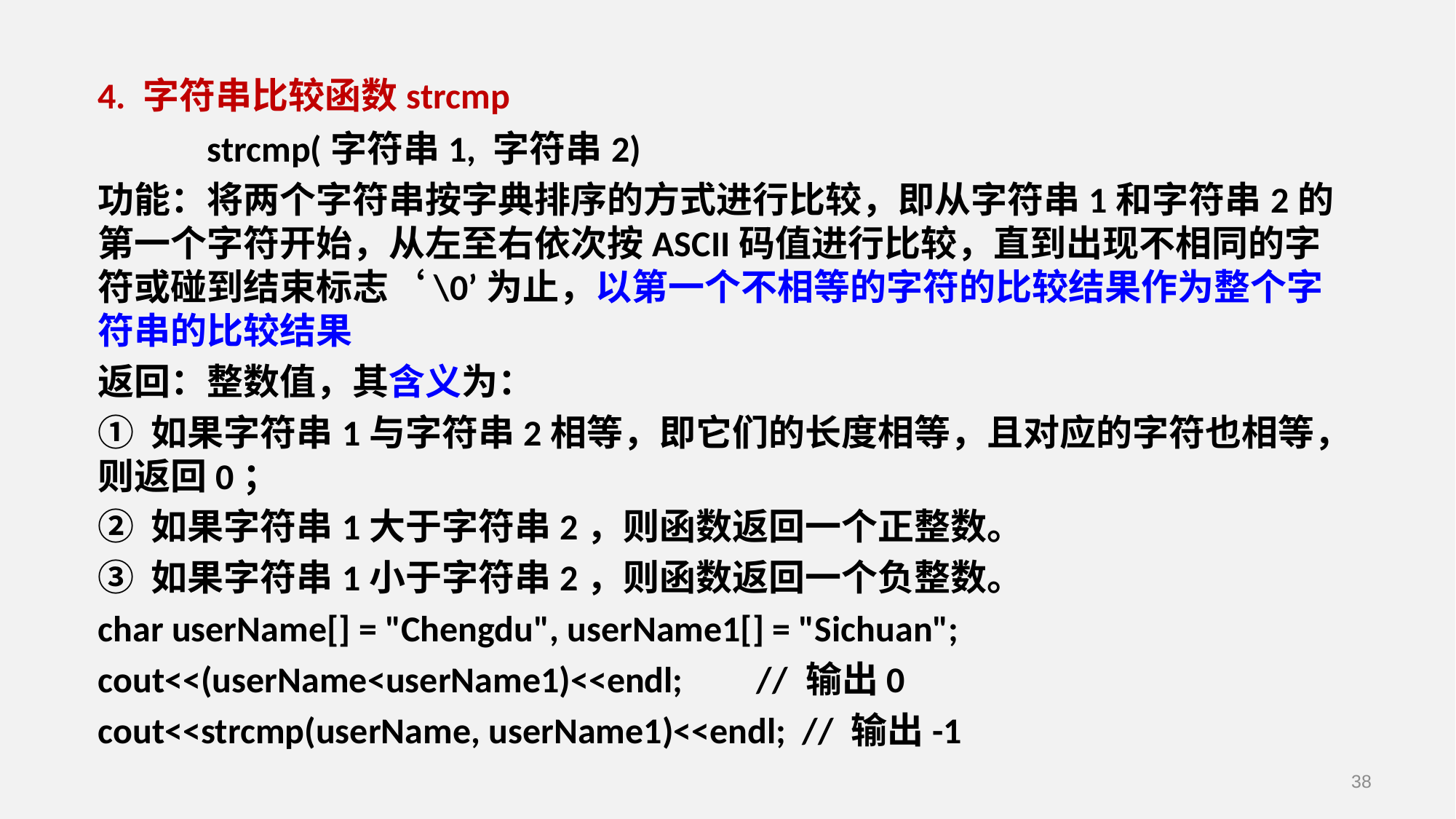

4. 字符串比较函数strcmp
	strcmp(字符串1, 字符串2)
功能：将两个字符串按字典排序的方式进行比较，即从字符串1和字符串2的第一个字符开始，从左至右依次按ASCII码值进行比较，直到出现不相同的字符或碰到结束标志‘\0’为止，以第一个不相等的字符的比较结果作为整个字符串的比较结果
返回：整数值，其含义为：
① 如果字符串1与字符串2相等，即它们的长度相等，且对应的字符也相等，则返回0；
② 如果字符串1大于字符串2，则函数返回一个正整数。
③ 如果字符串1小于字符串2，则函数返回一个负整数。
char userName[] = "Chengdu", userName1[] = "Sichuan";
cout<<(userName<userName1)<<endl;         // 输出0
cout<<strcmp(userName, userName1)<<endl;  // 输出-1
38